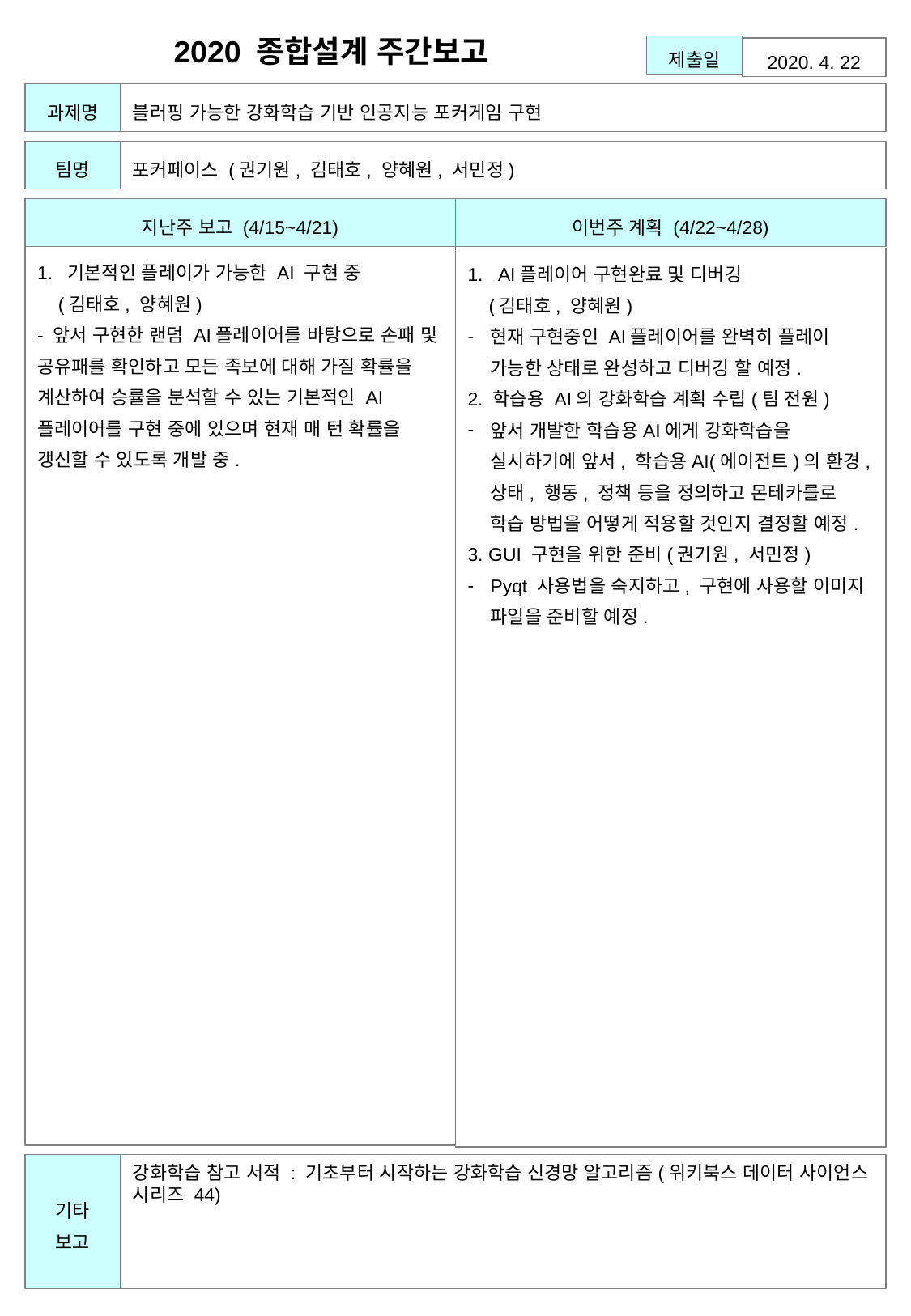

2020 종합설계 주간보고
제출일
2020. 4. 22
과제명
블러핑 가능한 강화학습 기반 인공지능 포커게임 구현
팀명
포커페이스 (권기원, 김태호, 양혜원, 서민정)
지난주 보고 (4/15~4/21)
이번주 계획 (4/22~4/28)
기본적인 플레이가 가능한 AI 구현 중
    (김태호, 양혜원)
- 앞서 구현한 랜덤 AI플레이어를 바탕으로 손패 및 공유패를 확인하고 모든 족보에 대해 가질 확률을 계산하여 승률을 분석할 수 있는 기본적인 AI플레이어를 구현 중에 있으며 현재 매 턴 확률을 갱신할 수 있도록 개발 중.
AI플레이어 구현완료 및 디버깅
    (김태호, 양혜원)
현재 구현중인 AI플레이어를 완벽히 플레이 가능한 상태로 완성하고 디버깅 할 예정.
2. 학습용 AI의 강화학습 계획 수립(팀 전원)
앞서 개발한 학습용AI에게 강화학습을 실시하기에 앞서, 학습용AI(에이전트)의 환경, 상태, 행동, 정책 등을 정의하고 몬테카를로 학습 방법을 어떻게 적용할 것인지 결정할 예정.
3. GUI 구현을 위한 준비(권기원, 서민정)
Pyqt 사용법을 숙지하고, 구현에 사용할 이미지 파일을 준비할 예정.
기타
보고

강화학습 참고 서적 : 기초부터 시작하는 강화학습 신경망 알고리즘(위키북스 데이터 사이언스 시리즈 44)